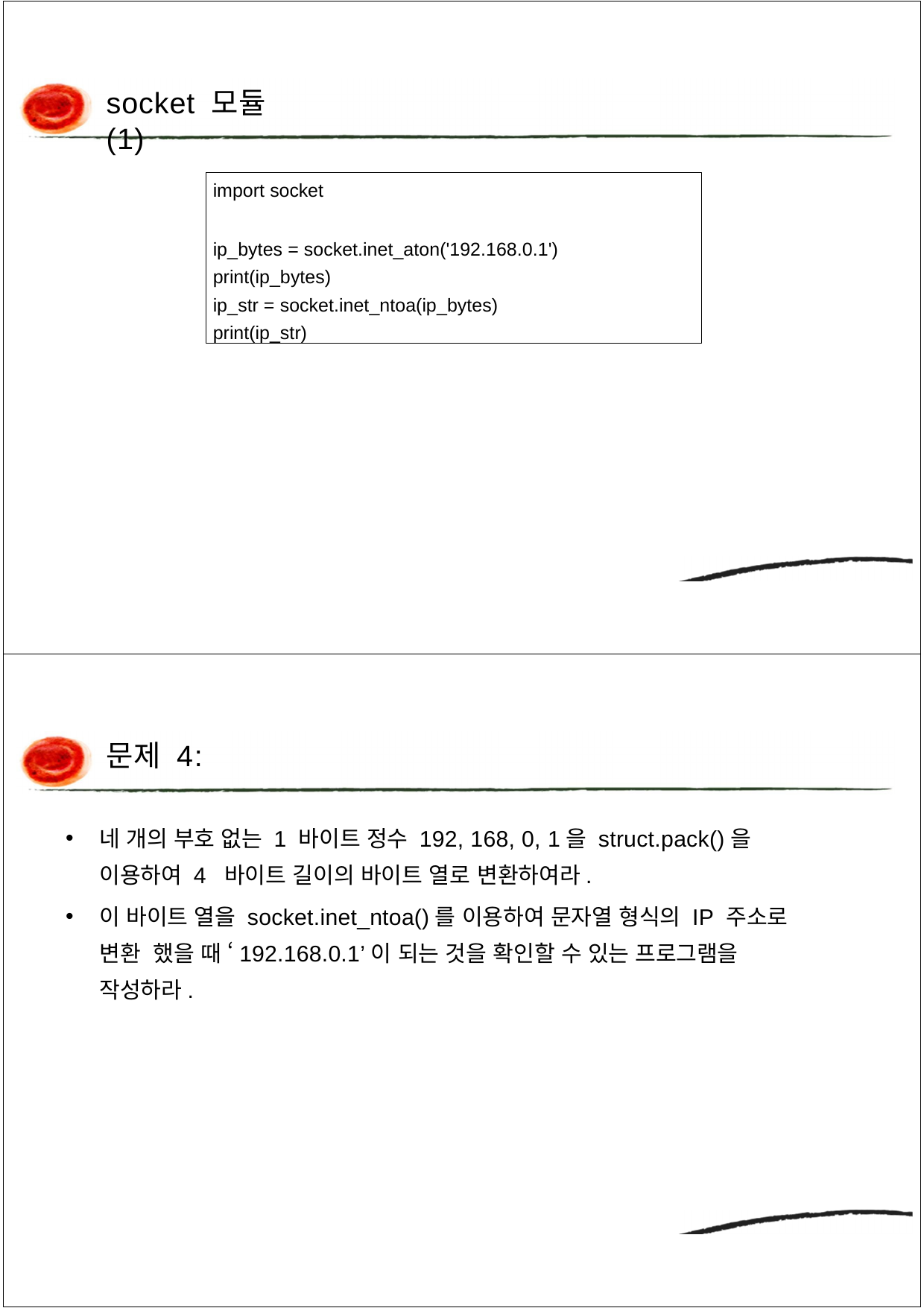

socket 모듈(1)
import socket

ip_bytes = socket.inet_aton('192.168.0.1')  print(ip_bytes)
ip_str = socket.inet_ntoa(ip_bytes)  print(ip_str)

문제 4:

네 개의 부호 없는 1 바이트 정수 192, 168, 0, 1을 struct.pack()을 이용하여 4  바이트 길이의 바이트 열로 변환하여라.
이 바이트 열을 socket.inet_ntoa()를 이용하여 문자열 형식의 IP 주소로 변환  했을 때 ‘192.168.0.1’이 되는 것을 확인할 수 있는 프로그램을 작성하라.